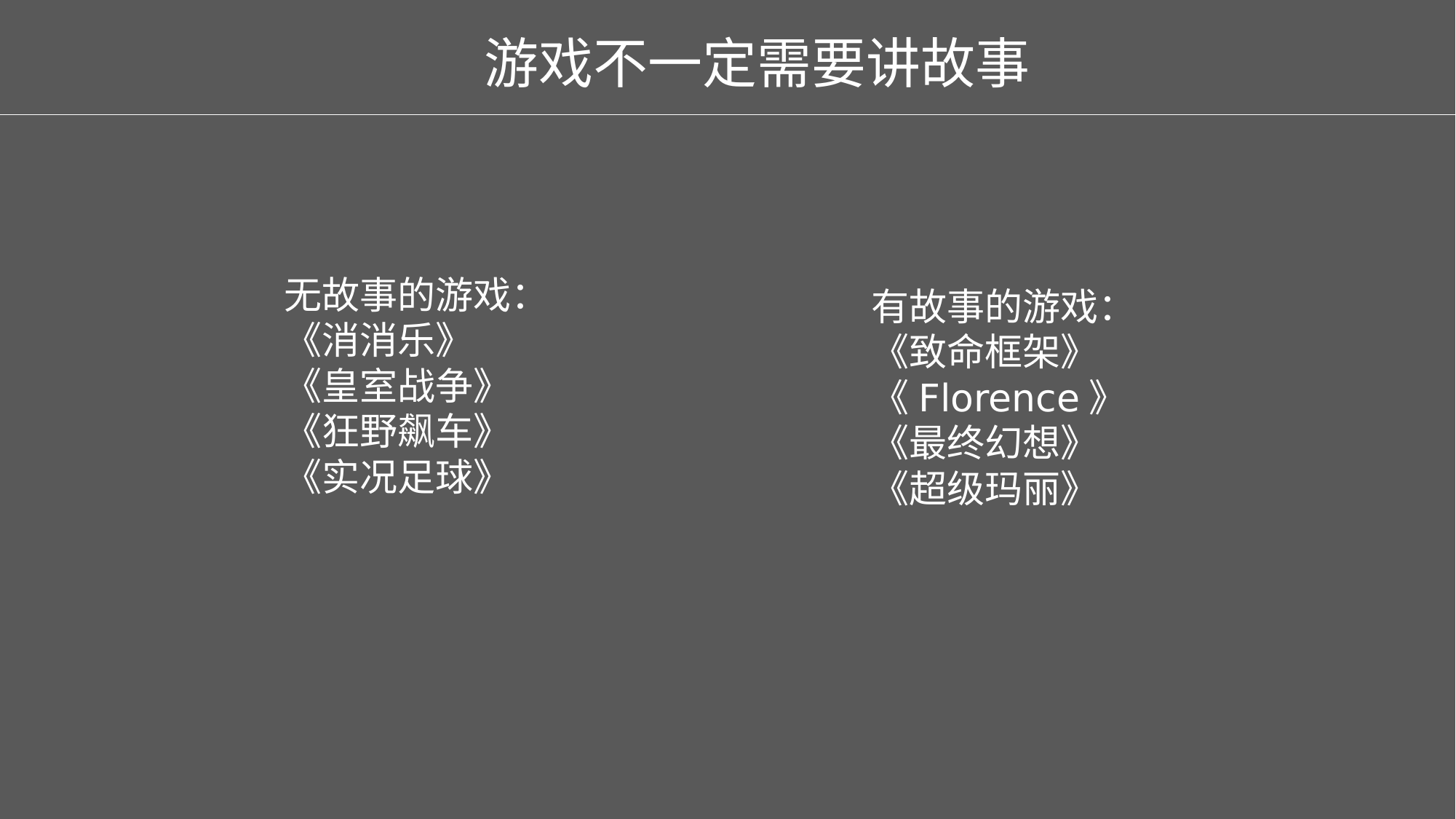

游戏不一定需要讲故事
无故事的游戏：
《消消乐》
《皇室战争》
《狂野飙车》
《实况足球》
有故事的游戏：
《致命框架》
《Florence》
《最终幻想》
《超级玛丽》